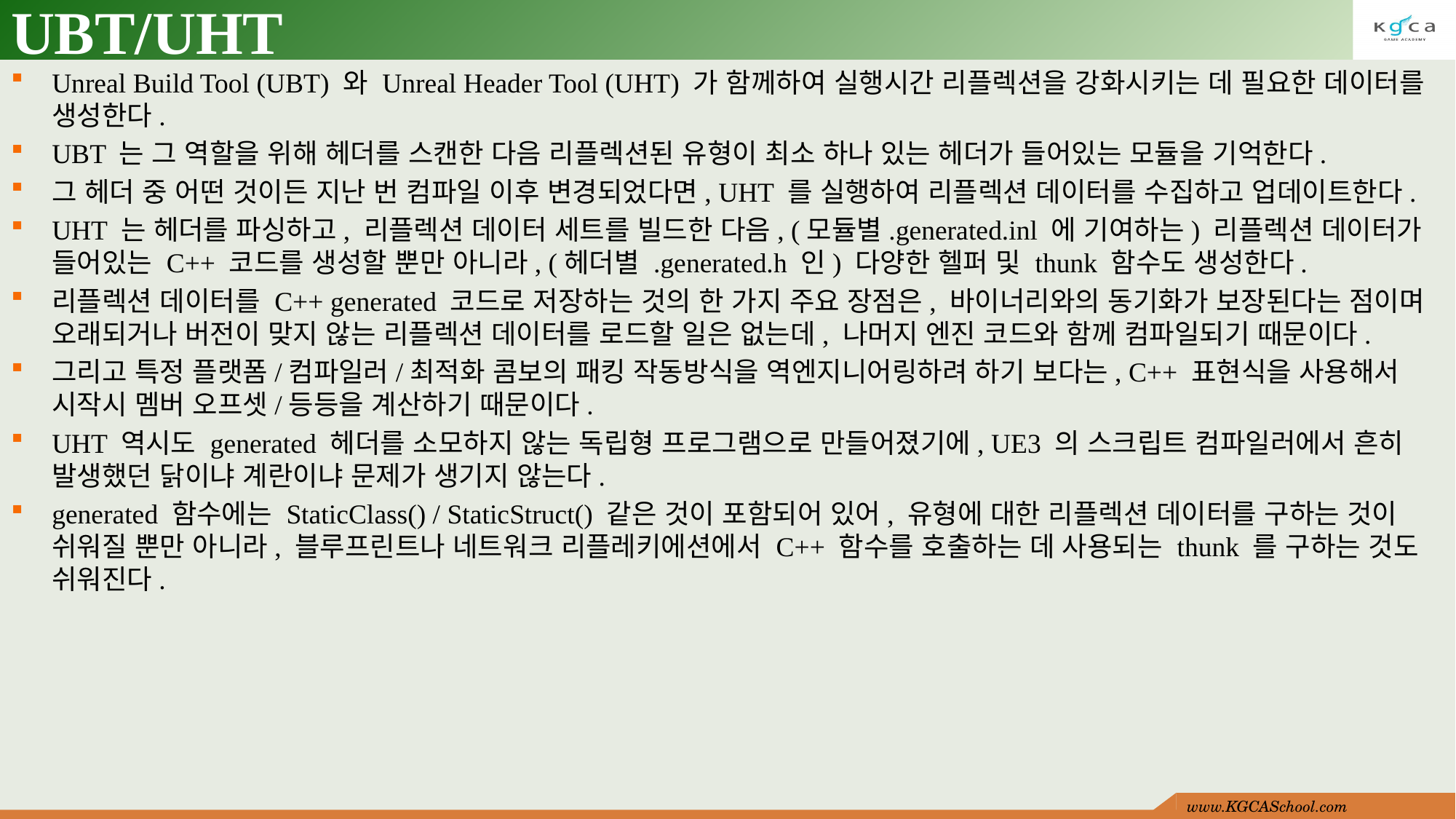

# UBT/UHT
Unreal Build Tool (UBT) 와 Unreal Header Tool (UHT) 가 함께하여 실행시간 리플렉션을 강화시키는 데 필요한 데이터를 생성한다.
UBT 는 그 역할을 위해 헤더를 스캔한 다음 리플렉션된 유형이 최소 하나 있는 헤더가 들어있는 모듈을 기억한다.
그 헤더 중 어떤 것이든 지난 번 컴파일 이후 변경되었다면, UHT 를 실행하여 리플렉션 데이터를 수집하고 업데이트한다.
UHT 는 헤더를 파싱하고, 리플렉션 데이터 세트를 빌드한 다음, (모듈별.generated.inl 에 기여하는) 리플렉션 데이터가 들어있는 C++ 코드를 생성할 뿐만 아니라, (헤더별 .generated.h 인) 다양한 헬퍼 및 thunk 함수도 생성한다.
리플렉션 데이터를 C++ generated 코드로 저장하는 것의 한 가지 주요 장점은, 바이너리와의 동기화가 보장된다는 점이며 오래되거나 버전이 맞지 않는 리플렉션 데이터를 로드할 일은 없는데, 나머지 엔진 코드와 함께 컴파일되기 때문이다.
그리고 특정 플랫폼/컴파일러/최적화 콤보의 패킹 작동방식을 역엔지니어링하려 하기 보다는, C++ 표현식을 사용해서 시작시 멤버 오프셋/등등을 계산하기 때문이다.
UHT 역시도 generated 헤더를 소모하지 않는 독립형 프로그램으로 만들어졌기에, UE3 의 스크립트 컴파일러에서 흔히 발생했던 닭이냐 계란이냐 문제가 생기지 않는다.
generated 함수에는 StaticClass() / StaticStruct() 같은 것이 포함되어 있어, 유형에 대한 리플렉션 데이터를 구하는 것이 쉬워질 뿐만 아니라, 블루프린트나 네트워크 리플레키에션에서 C++ 함수를 호출하는 데 사용되는 thunk 를 구하는 것도 쉬워진다.